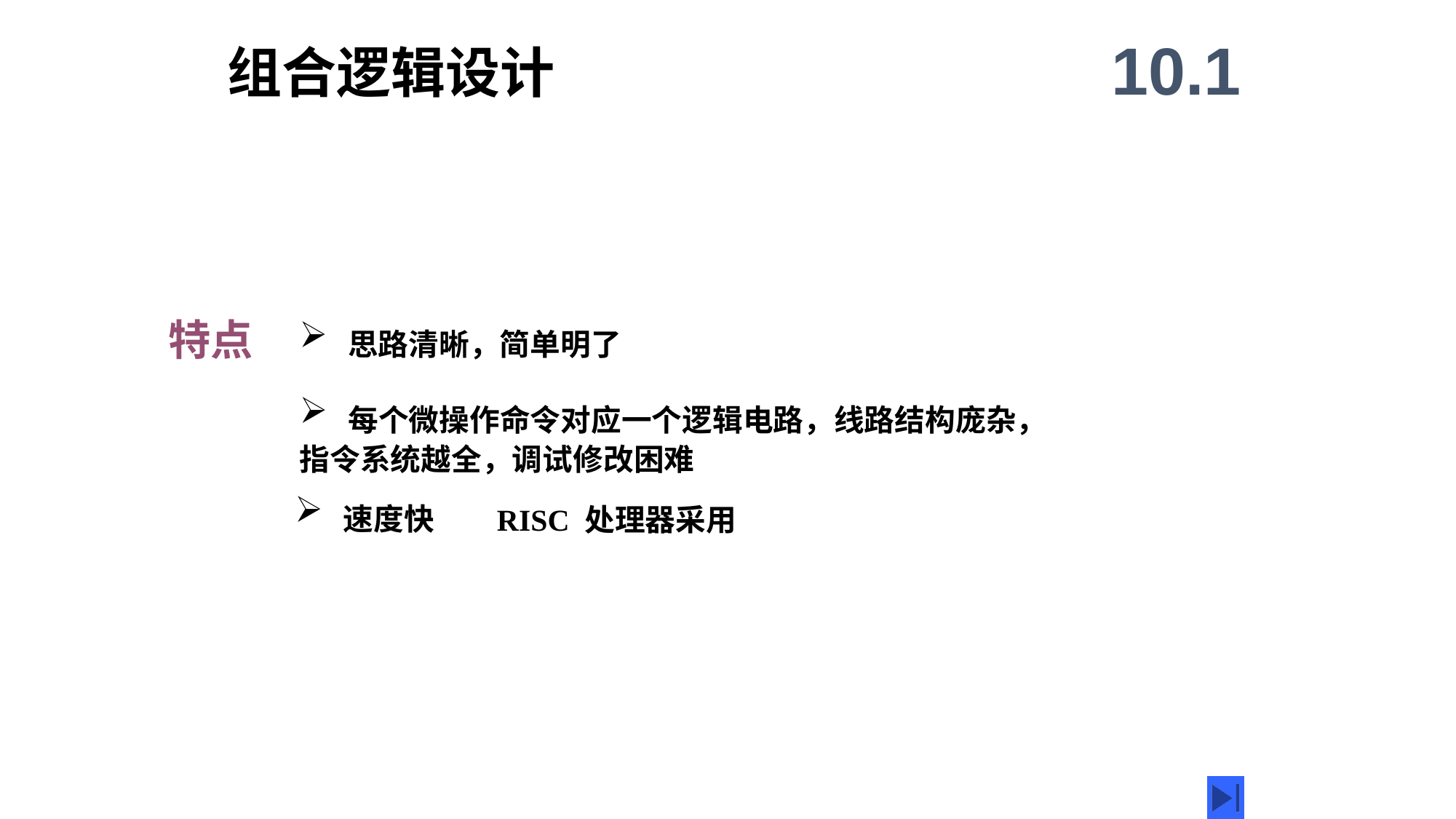

10.1
组合逻辑设计
特点
 思路清晰，简单明了
 每个微操作命令对应一个逻辑电路，线路结构庞杂，指令系统越全，调试修改困难
 速度快
RISC 处理器采用